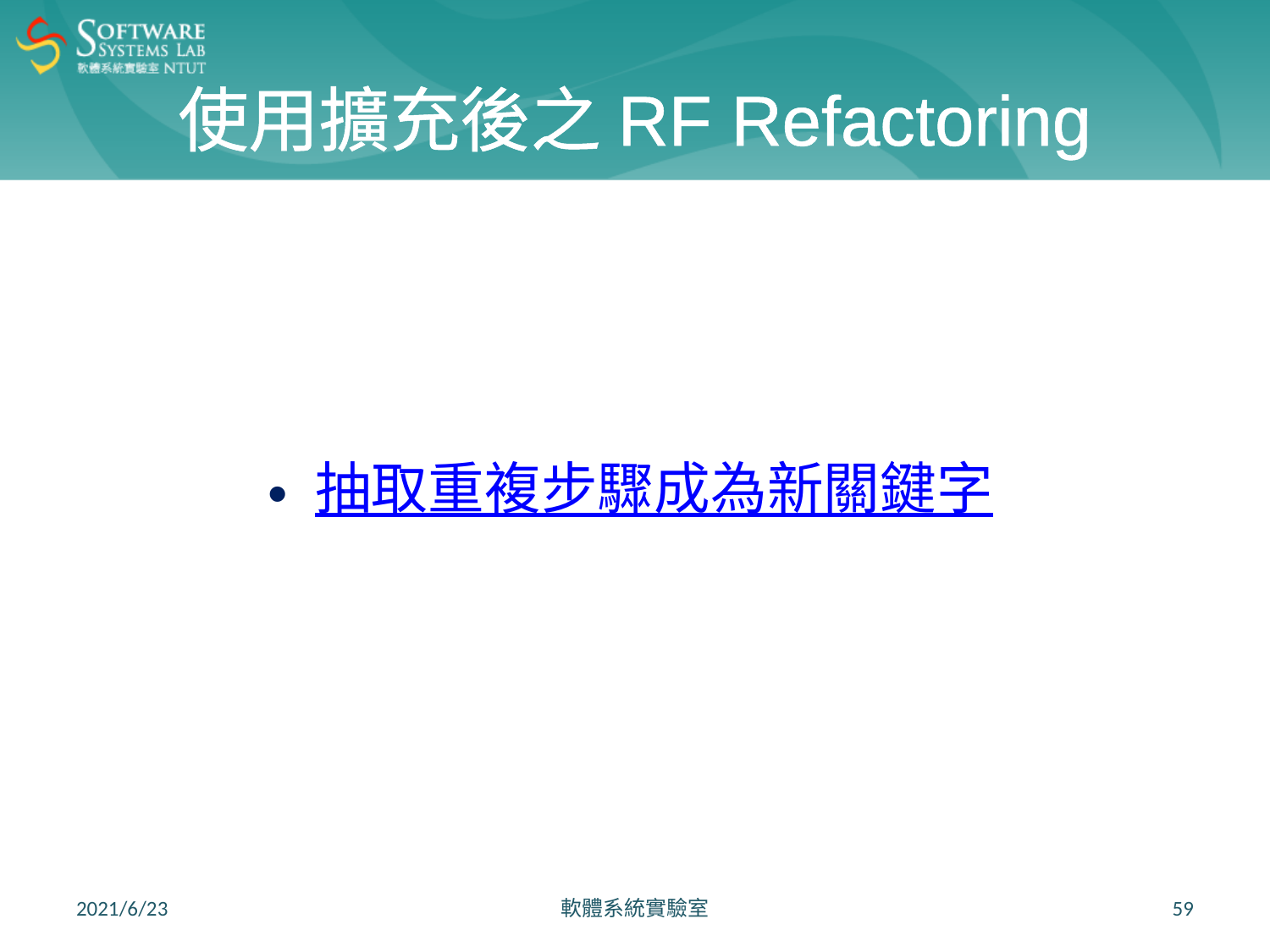

# 使用擴充後之RF Refactoring
抽取重複步驟成為新關鍵字
2021/6/23
軟體系統實驗室
59